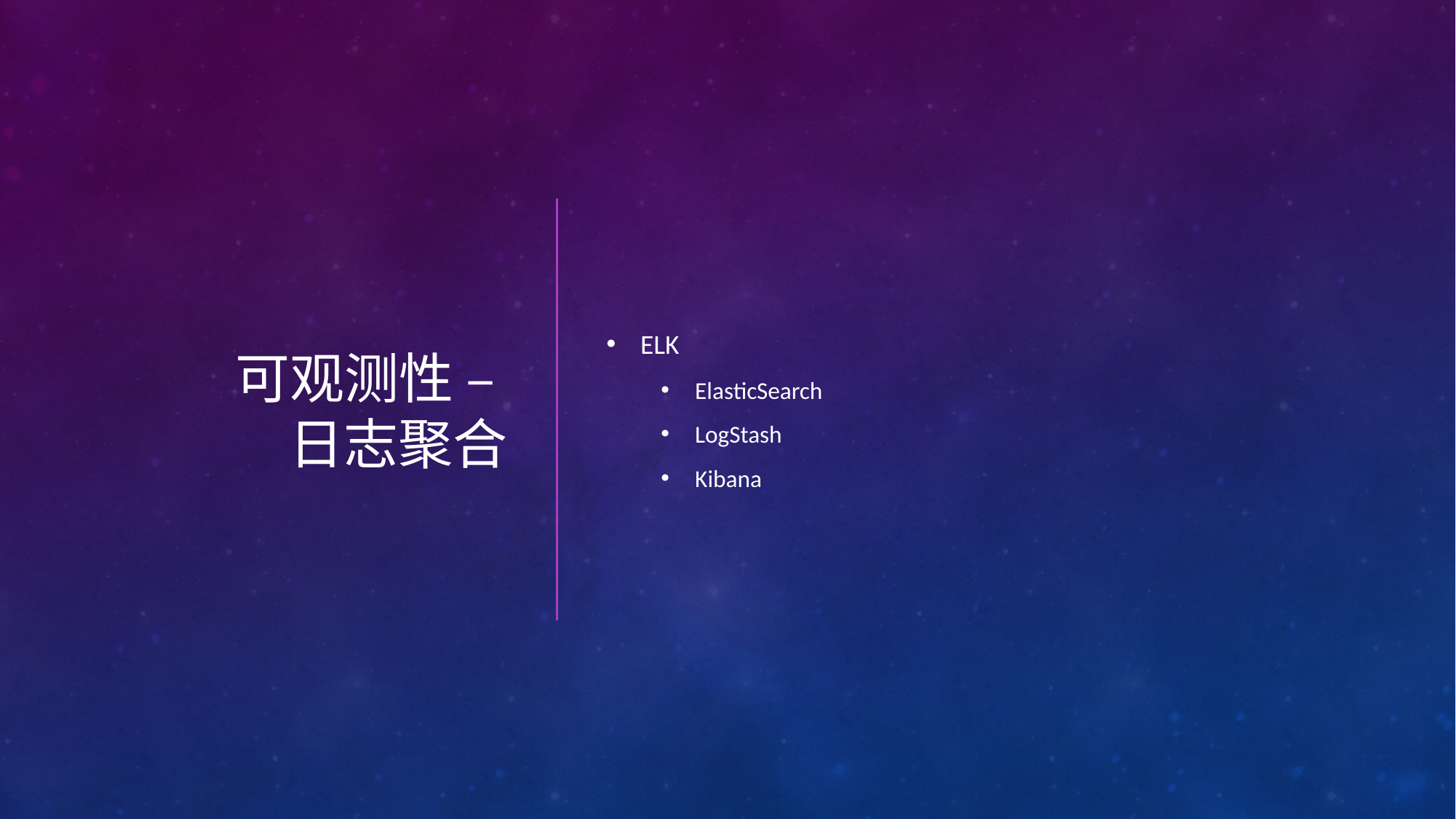

# 可观测性 – 日志聚合
ELK
ElasticSearch
LogStash
Kibana